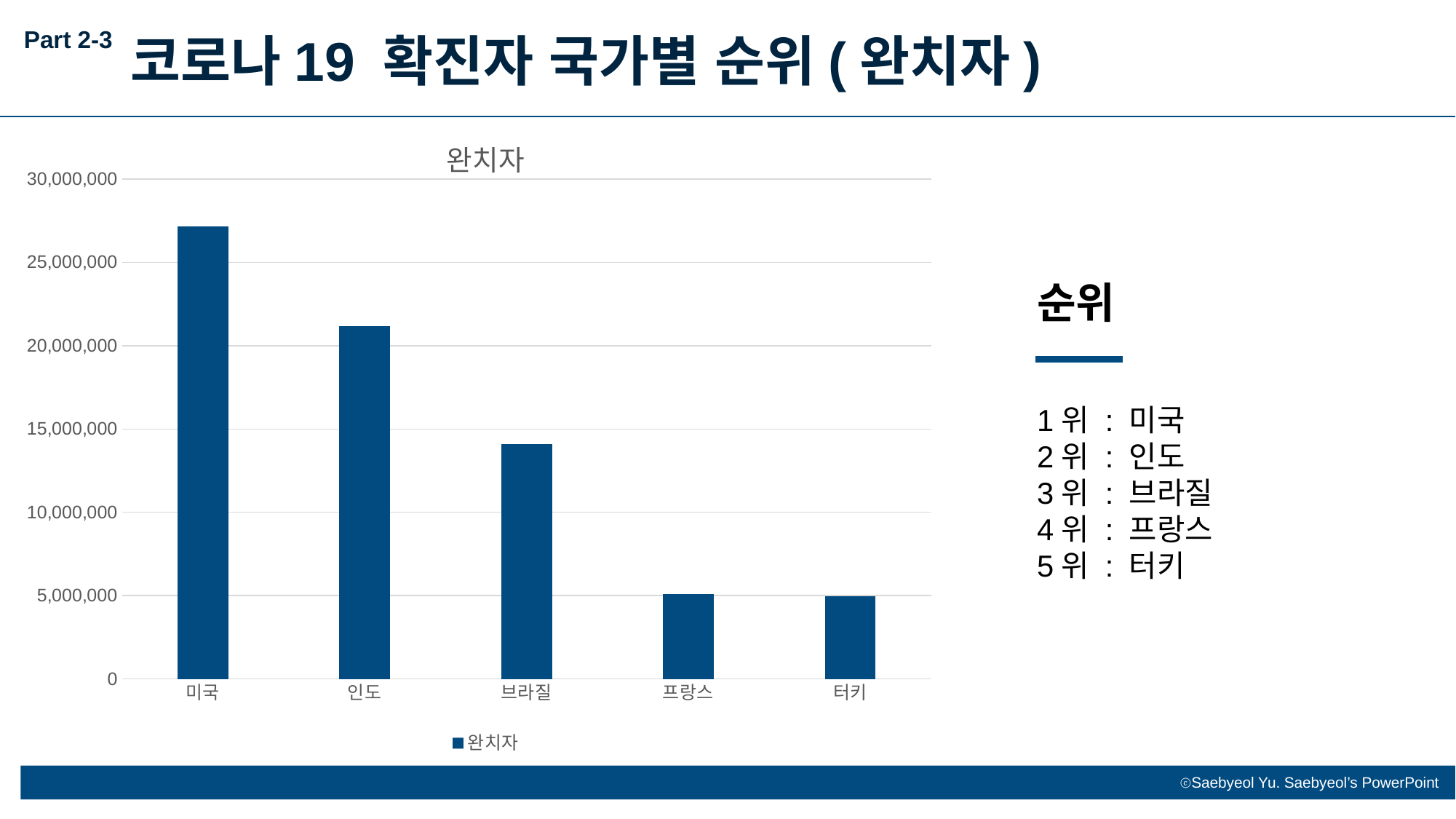

Part 2-3
코로나19 확진자 국가별 순위(완치자)

### Chart: 완치자

| Category | 완치자 |
|---|---|
| 미국 | 27136020.0 |
| 인도 | 21174076.0 |
| 브라질 | 14097287.0 |
| 프랑스 | 5116705.0 |
| 터키 | 4947256.0 |
순위
1위 : 미국
2위 : 인도
3위 : 브라질
4위 : 프랑스
5위 : 터키